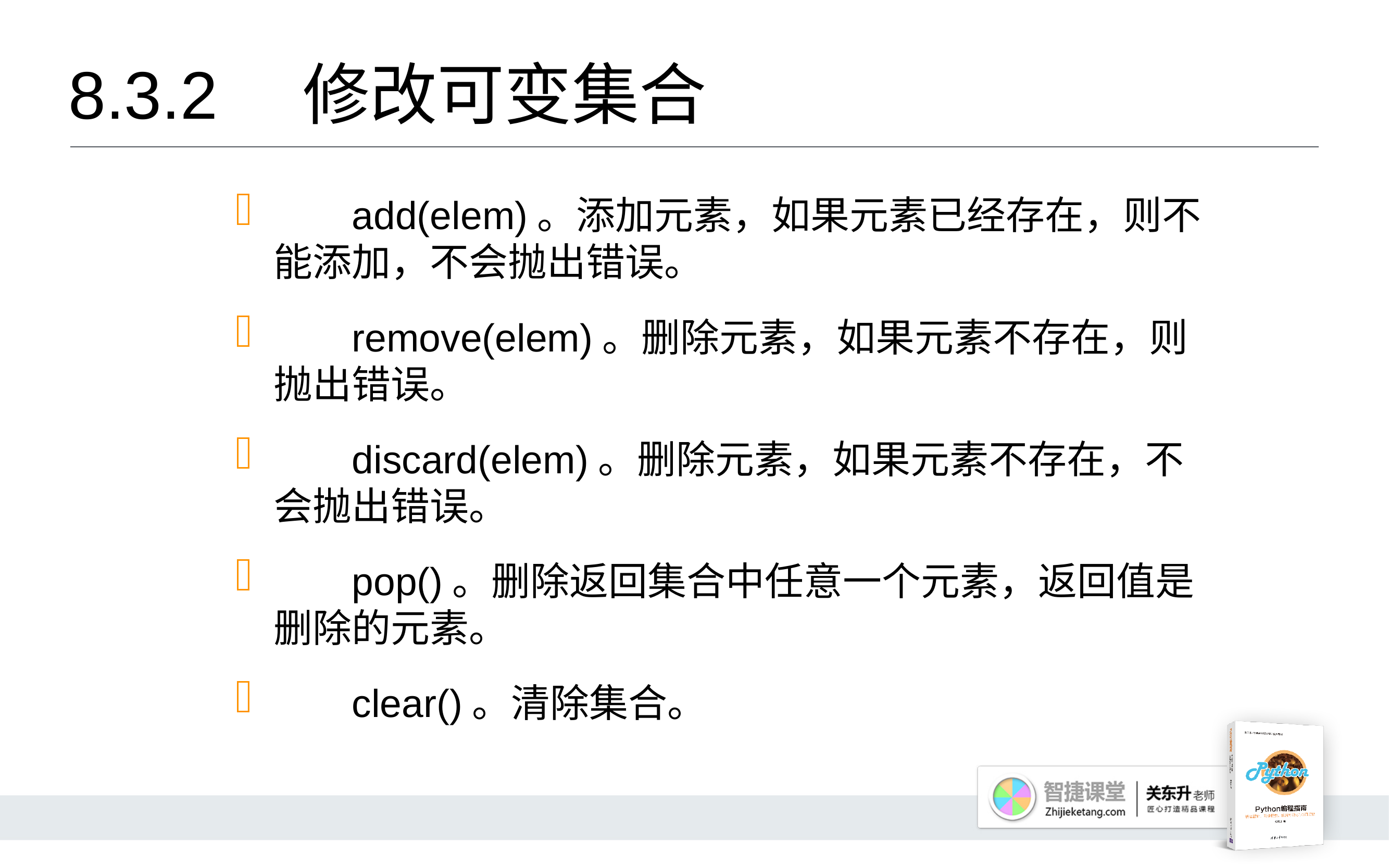

# 8.3.2 	修改可变集合
	add(elem)。添加元素，如果元素已经存在，则不能添加，不会抛出错误。
	remove(elem)。删除元素，如果元素不存在，则抛出错误。
	discard(elem)。删除元素，如果元素不存在，不会抛出错误。
	pop()。删除返回集合中任意一个元素，返回值是删除的元素。
	clear()。清除集合。